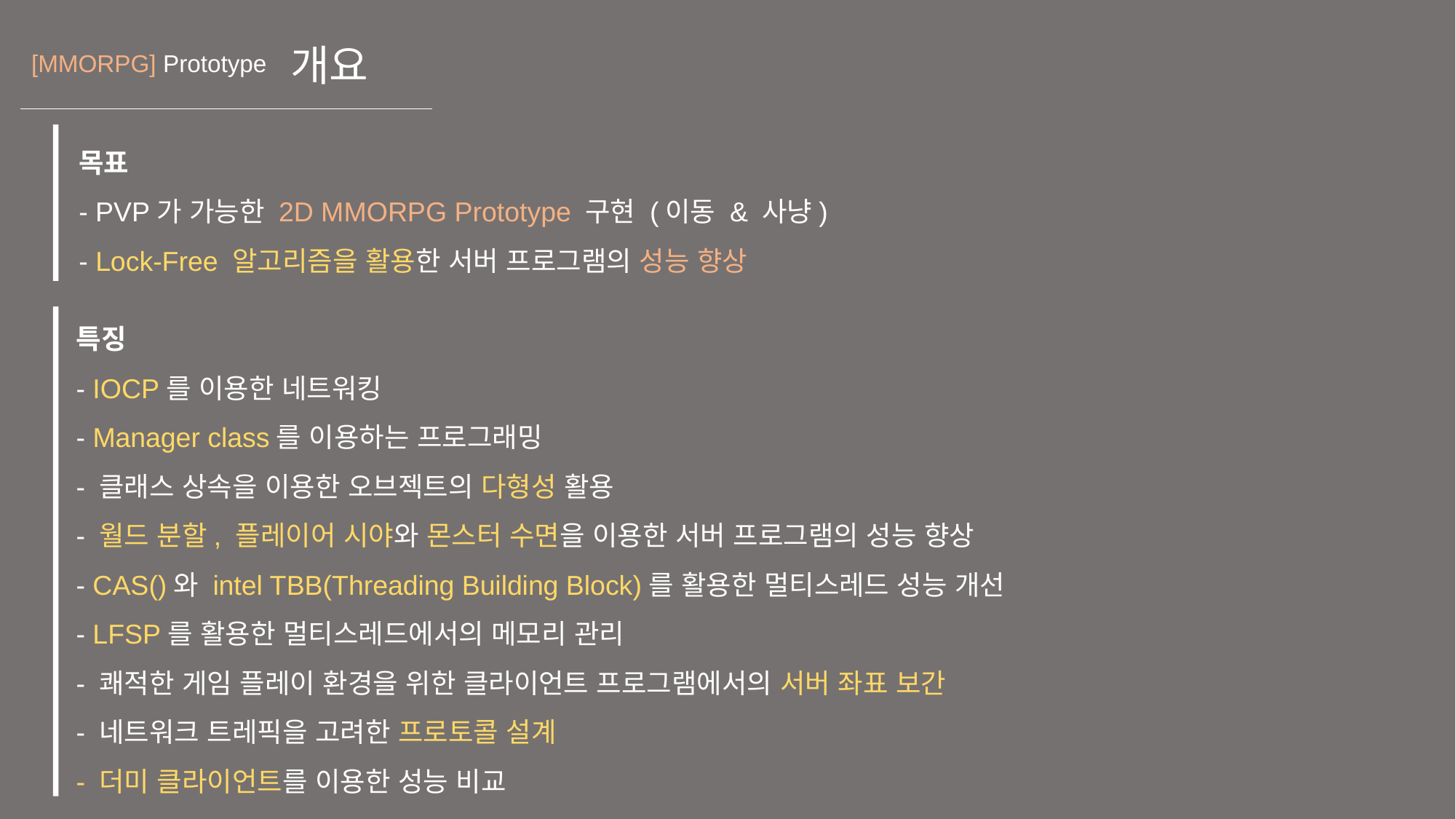

# 개요
[MMORPG] Prototype

목표
- PVP가 가능한 2D MMORPG Prototype 구현 (이동 & 사냥)
- Lock-Free 알고리즘을 활용한 서버 프로그램의 성능 향상
특징
- IOCP를 이용한 네트워킹
- Manager class를 이용하는 프로그래밍
- 클래스 상속을 이용한 오브젝트의 다형성 활용
- 월드 분할, 플레이어 시야와 몬스터 수면을 이용한 서버 프로그램의 성능 향상
- CAS()와 intel TBB(Threading Building Block)를 활용한 멀티스레드 성능 개선
- LFSP를 활용한 멀티스레드에서의 메모리 관리
- 쾌적한 게임 플레이 환경을 위한 클라이언트 프로그램에서의 서버 좌표 보간
- 네트워크 트레픽을 고려한 프로토콜 설계
- 더미 클라이언트를 이용한 성능 비교